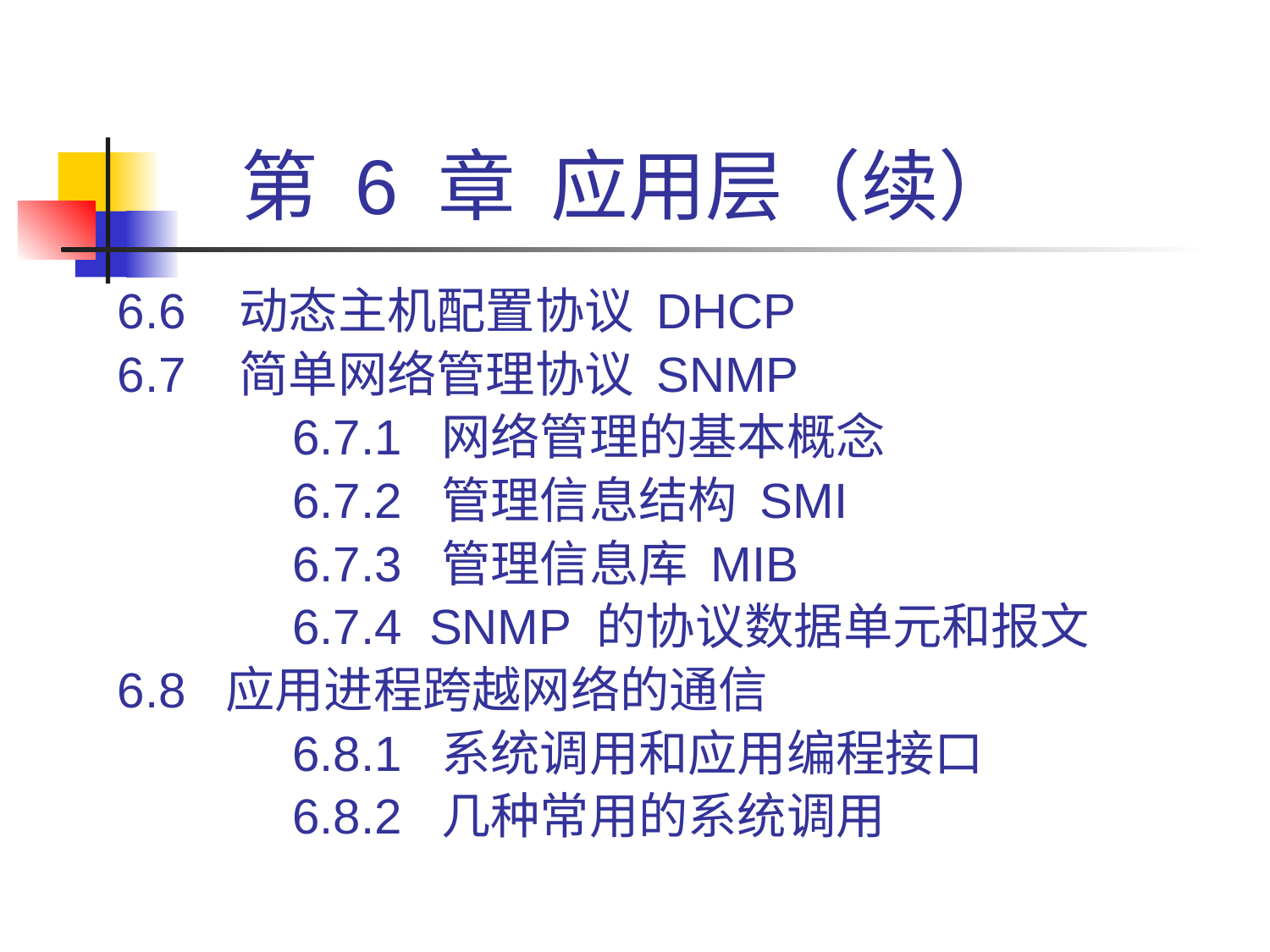

# 第 6 章  应用层（续）
6.6   动态主机配置协议 DHCP
6.7   简单网络管理协议 SNMP
		6.7.1  网络管理的基本概念
		6.7.2  管理信息结构 SMI
    	6.7.3  管理信息库 MIB
    	6.7.4  SNMP 的协议数据单元和报文
6.8  应用进程跨越网络的通信
		6.8.1  系统调用和应用编程接口
		6.8.2  几种常用的系统调用